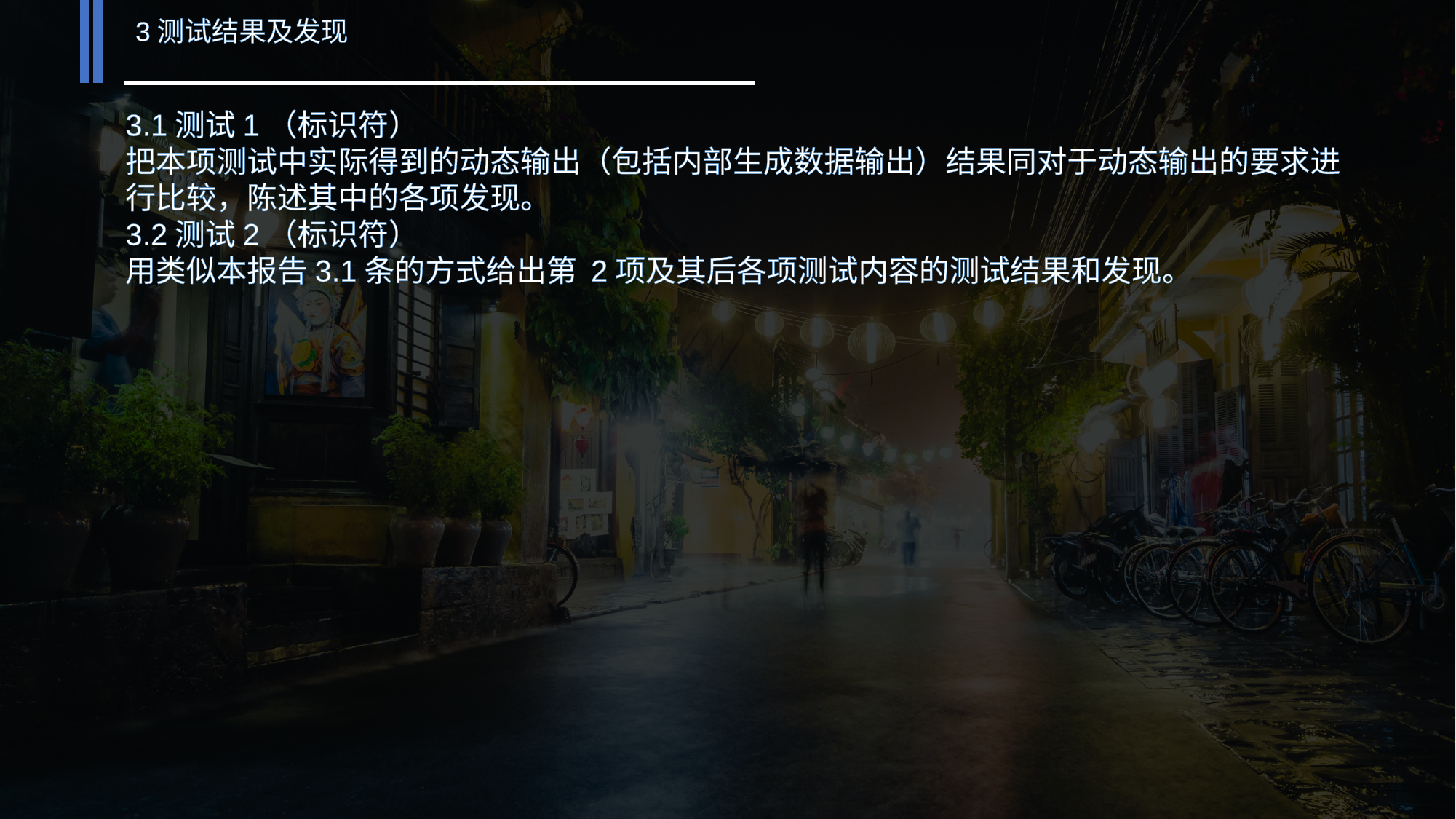

3测试结果及发现
3.1测试1（标识符）
把本项测试中实际得到的动态输出（包括内部生成数据输出）结果同对于动态输出的要求进行比较，陈述其中的各项发现。
3.2测试2（标识符）
用类似本报告3.1条的方式给出第 2项及其后各项测试内容的测试结果和发现。